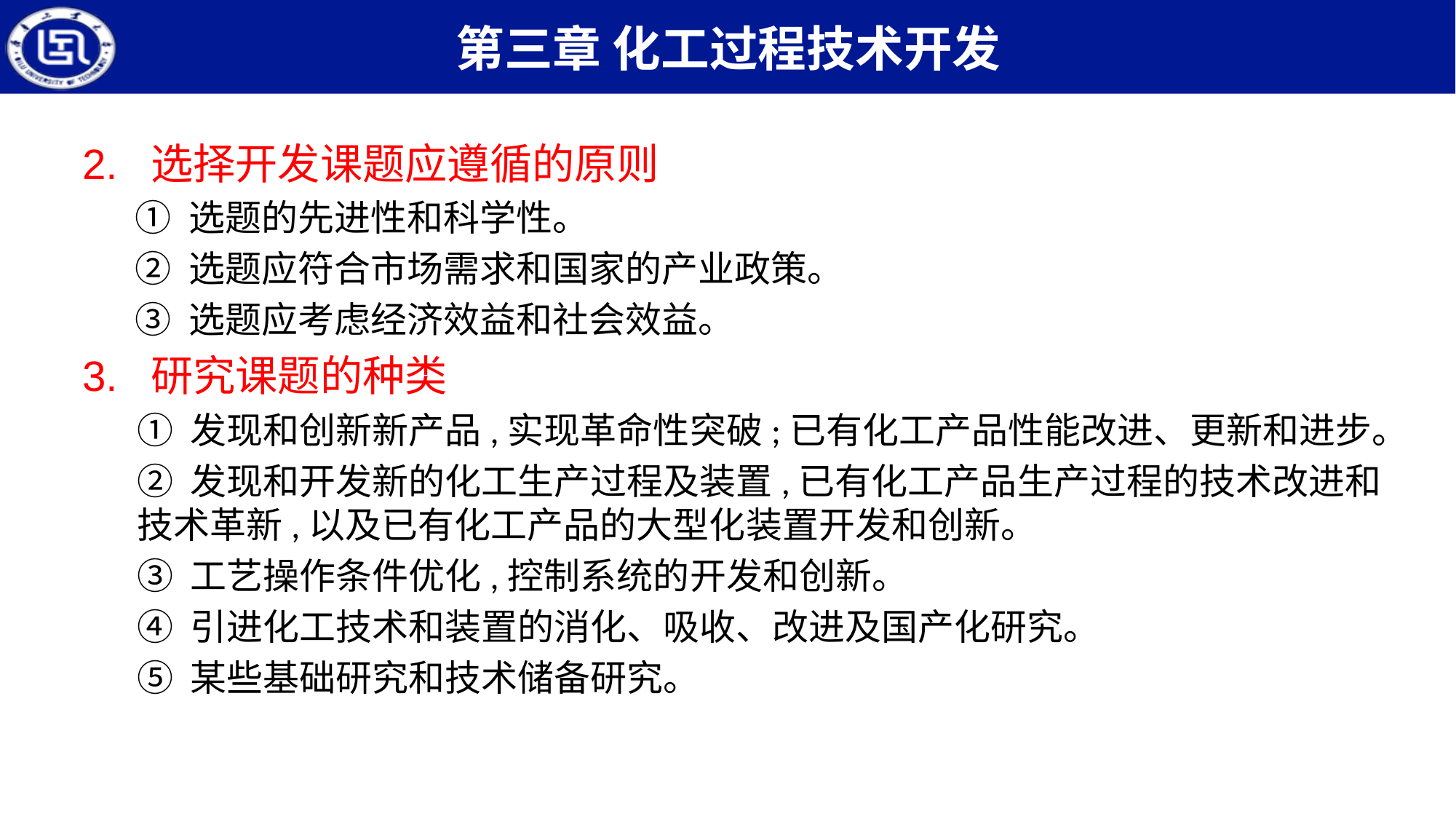

选择开发课题应遵循的原则
① 选题的先进性和科学性。
② 选题应符合市场需求和国家的产业政策。
③ 选题应考虑经济效益和社会效益。
研究课题的种类
① 发现和创新新产品,实现革命性突破;已有化工产品性能改进、更新和进步。
② 发现和开发新的化工生产过程及装置,已有化工产品生产过程的技术改进和技术革新,以及已有化工产品的大型化装置开发和创新。
③ 工艺操作条件优化,控制系统的开发和创新。
④ 引进化工技术和装置的消化、吸收、改进及国产化研究。
⑤ 某些基础研究和技术储备研究。